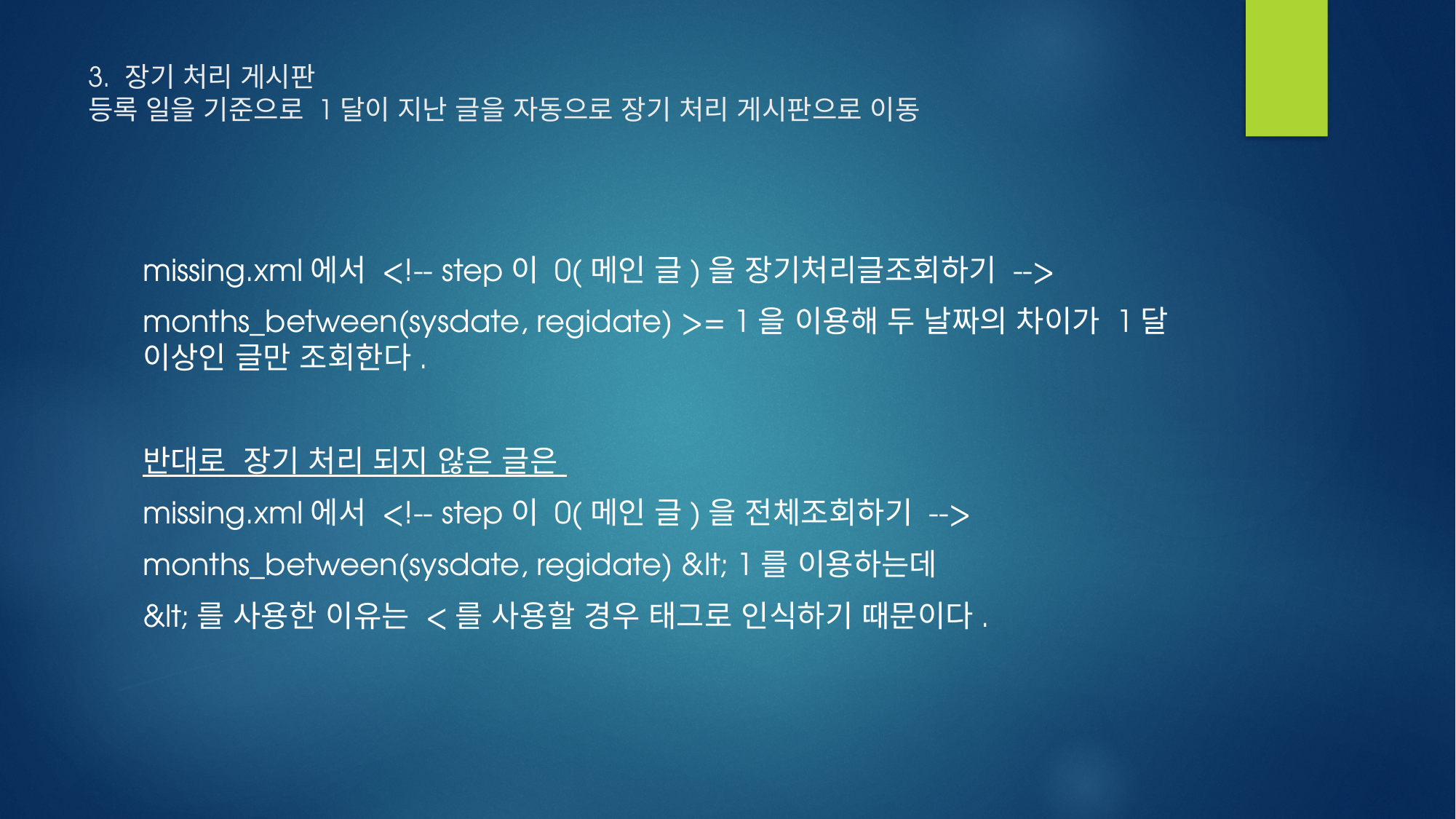

# 3. 장기 처리 게시판 등록 일을 기준으로 1달이 지난 글을 자동으로 장기 처리 게시판으로 이동
missing.xml에서 <!-- step이 0(메인 글)을 장기처리글조회하기 -->
months_between(sysdate, regidate) >= 1을 이용해 두 날짜의 차이가 1달 이상인 글만 조회한다.

반대로  장기 처리 되지 않은 글은
missing.xml에서 <!-- step이 0(메인 글)을 전체조회하기 -->
months_between(sysdate, regidate) &lt; 1를 이용하는데
&lt;를 사용한 이유는 <를 사용할 경우 태그로 인식하기 때문이다.